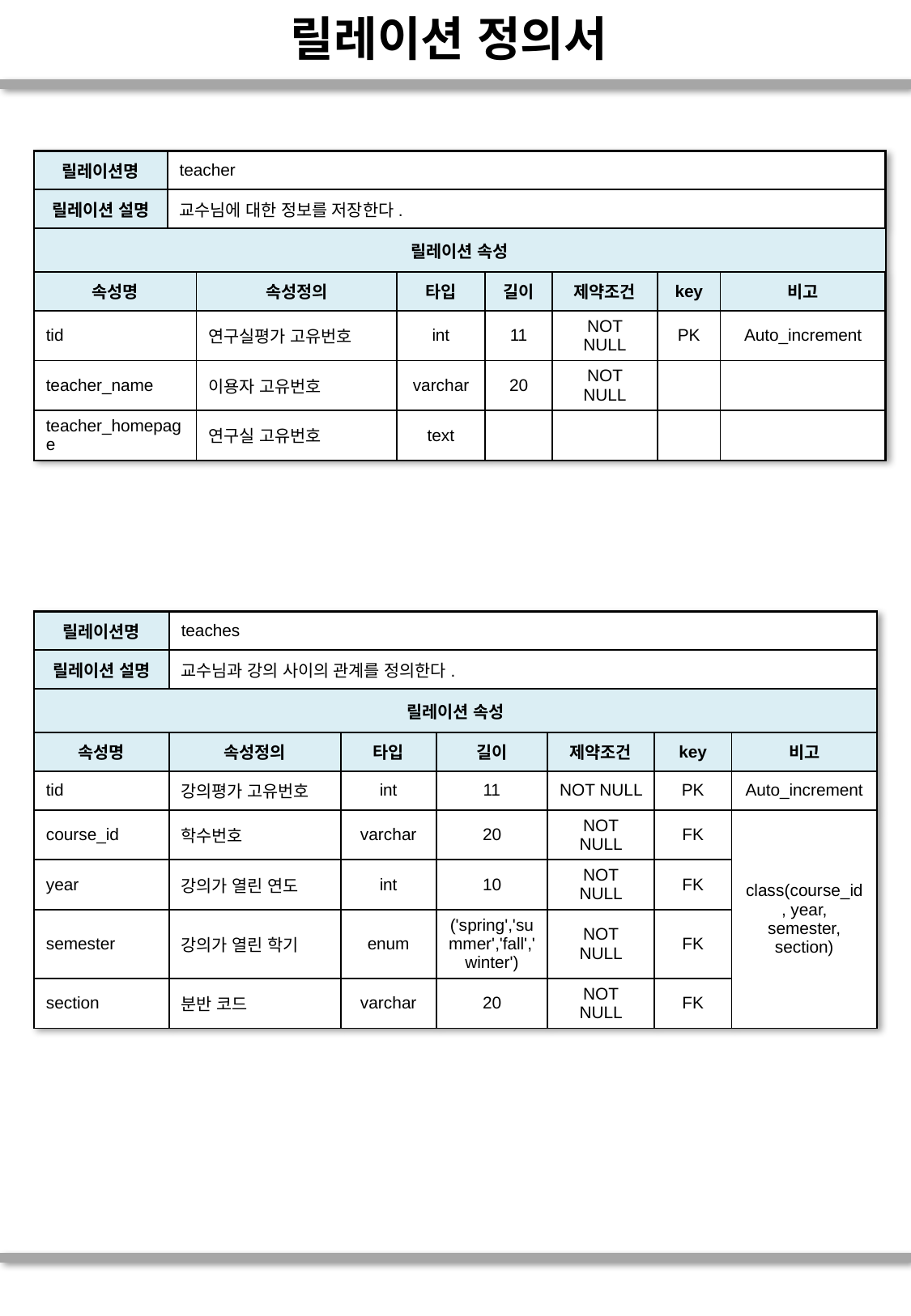

# 릴레이션 정의서
| 릴레이션명 | teacher |  |  |  |  |  |  |
| --- | --- | --- | --- | --- | --- | --- | --- |
| 릴레이션 설명 | 교수님에 대한 정보를 저장한다. |  |  |  |  |  |  |
| 릴레이션 속성 |  |  |  |  |  |  |  |
| 속성명 | 속성정의 | 속성정의 | 타입 | 길이 | 제약조건 | key | 비고 |
| tid | 연구실평가 고유번호 | 연구실평가 고유번호 | int | 11 | NOT NULL | PK | Auto\_increment |
| teacher\_name | 이용자 고유번호 | 이용자 고유번호 | varchar | 20 | NOT NULL |  |  |
| teacher\_homepage | 연구실 고유번호 | 연구실 고유번호 | text |  |  |  |  |
| 릴레이션명 | teaches |  |  |  |  |  |
| --- | --- | --- | --- | --- | --- | --- |
| 릴레이션 설명 | 교수님과 강의 사이의 관계를 정의한다. |  |  |  |  |  |
| 릴레이션 속성 |  |  |  |  |  |  |
| 속성명 | 속성정의 | 타입 | 길이 | 제약조건 | key | 비고 |
| tid | 강의평가 고유번호 | int | 11 | NOT NULL | PK | Auto\_increment |
| course\_id | 학수번호 | varchar | 20 | NOT NULL | FK | class(course\_id, year, semester, section) |
| year | 강의가 열린 연도 | int | 10 | NOT NULL | FK |  |
| semester | 강의가 열린 학기 | enum | ('spring','summer','fall','winter') | NOT NULL | FK |  |
| section | 분반 코드 | varchar | 20 | NOT NULL | FK |  |